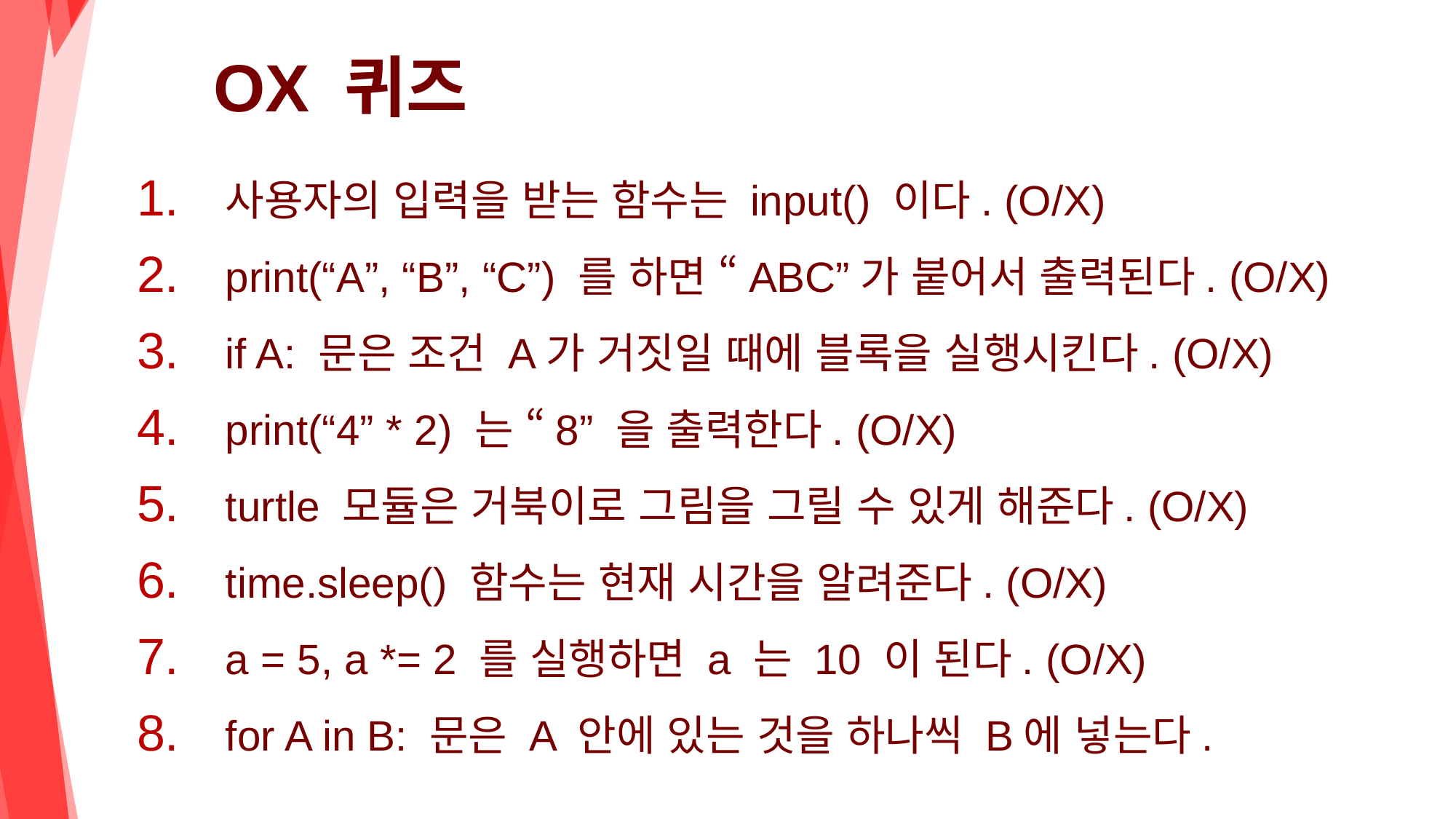

OX 퀴즈
사용자의 입력을 받는 함수는 input() 이다. (O/X)
print(“A”, “B”, “C”) 를 하면 “ABC”가 붙어서 출력된다. (O/X)
if A: 문은 조건 A가 거짓일 때에 블록을 실행시킨다. (O/X)
print(“4” * 2) 는 “8” 을 출력한다. (O/X)
turtle 모듈은 거북이로 그림을 그릴 수 있게 해준다. (O/X)
time.sleep() 함수는 현재 시간을 알려준다. (O/X)
a = 5, a *= 2 를 실행하면 a 는 10 이 된다. (O/X)
for A in B: 문은 A 안에 있는 것을 하나씩 B에 넣는다.